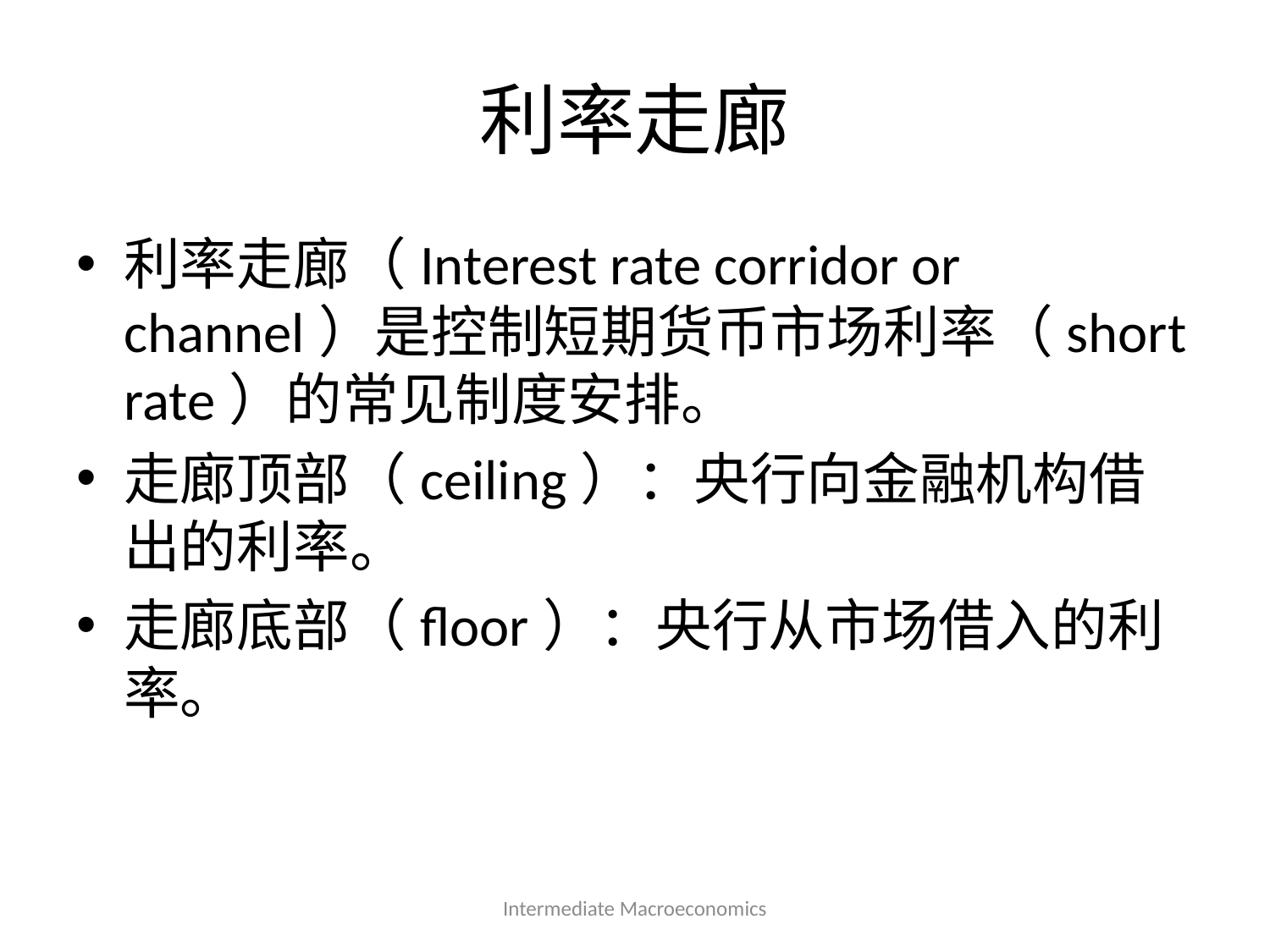

# 利率走廊
利率走廊（Interest rate corridor or channel）是控制短期货币市场利率（short rate）的常见制度安排。
走廊顶部（ceiling）：央行向金融机构借出的利率。
走廊底部（floor）：央行从市场借入的利率。
Intermediate Macroeconomics